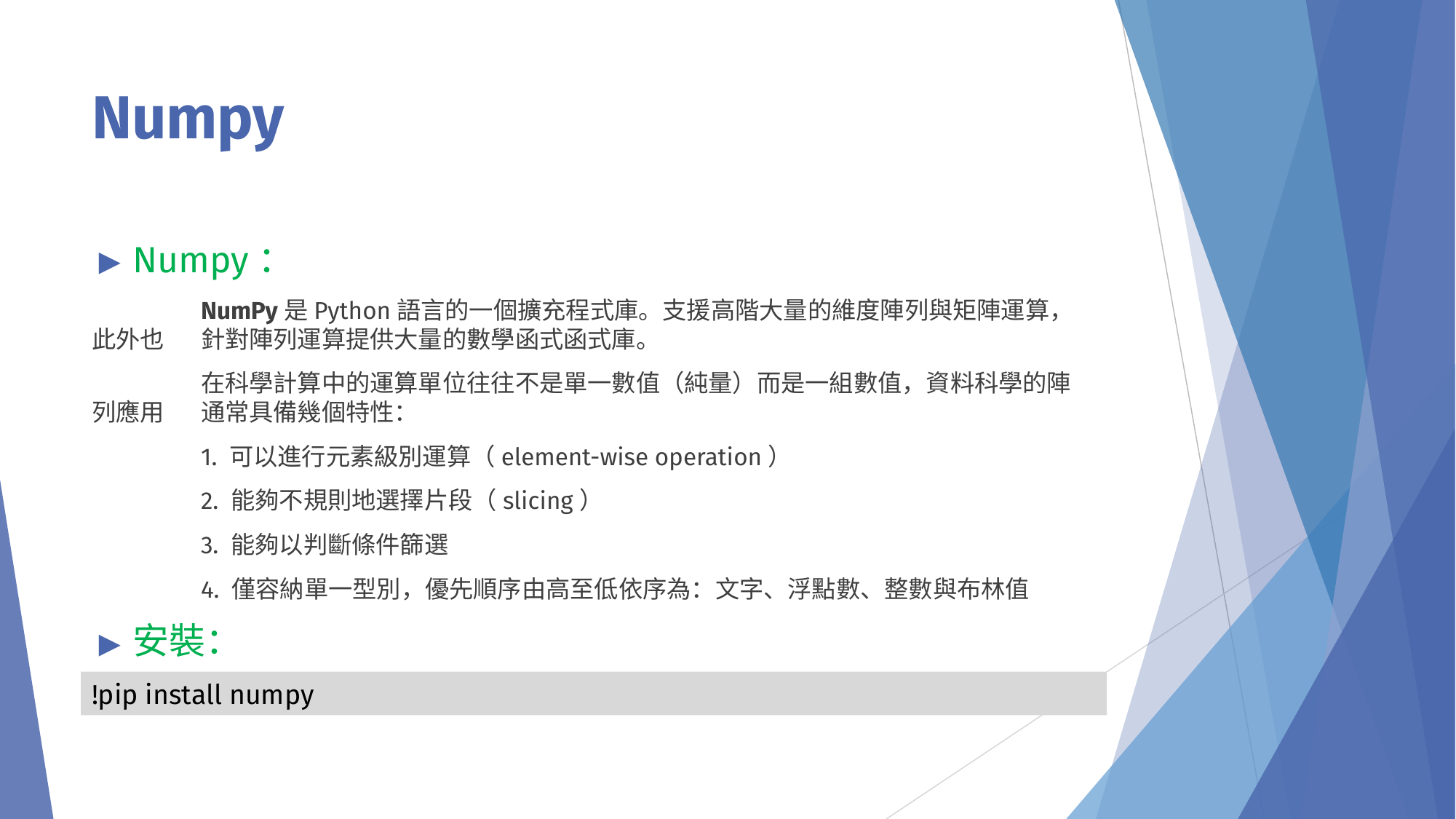

# Numpy
Numpy：
	NumPy是Python語言的一個擴充程式庫。支援高階大量的維度陣列與矩陣運算，此外也	針對陣列運算提供大量的數學函式函式庫。
	在科學計算中的運算單位往往不是單一數值（純量）而是一組數值，資料科學的陣列應用	通常具備幾個特性：
	1. 可以進行元素級別運算（element-wise operation）
	2. 能夠不規則地選擇片段（slicing）
	3. 能夠以判斷條件篩選
	4. 僅容納單一型別，優先順序由高至低依序為：文字、浮點數、整數與布林值
安裝：
!pip install numpy